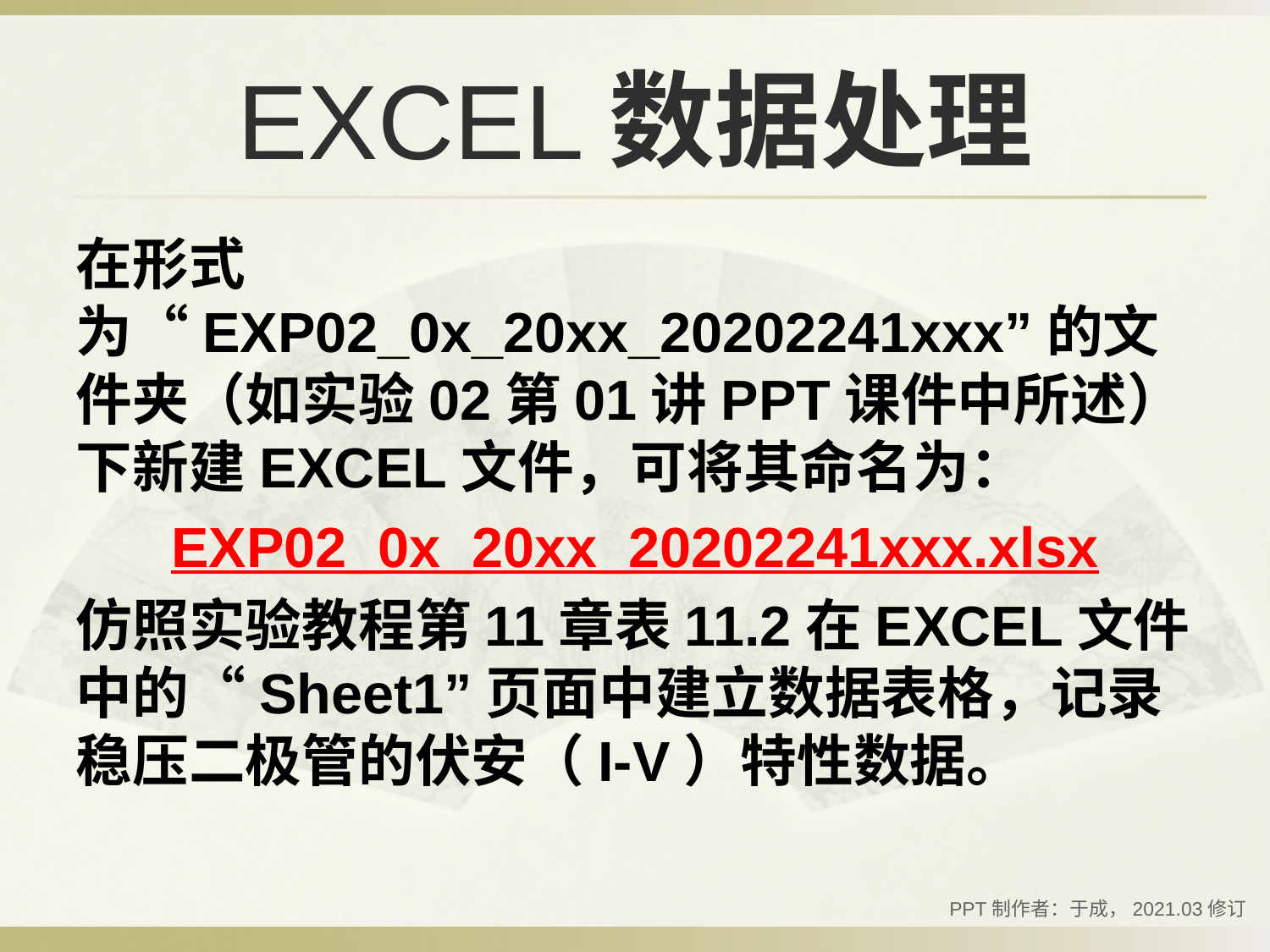

# EXCEL数据处理
在形式为“EXP02_0x_20xx_20202241xxx”的文件夹（如实验02第01讲PPT课件中所述）下新建EXCEL文件，可将其命名为：
EXP02_0x_20xx_20202241xxx.xlsx
仿照实验教程第11章表11.2在EXCEL文件中的“Sheet1”页面中建立数据表格，记录稳压二极管的伏安（I-V）特性数据。
PPT制作者：于成，2021.03修订